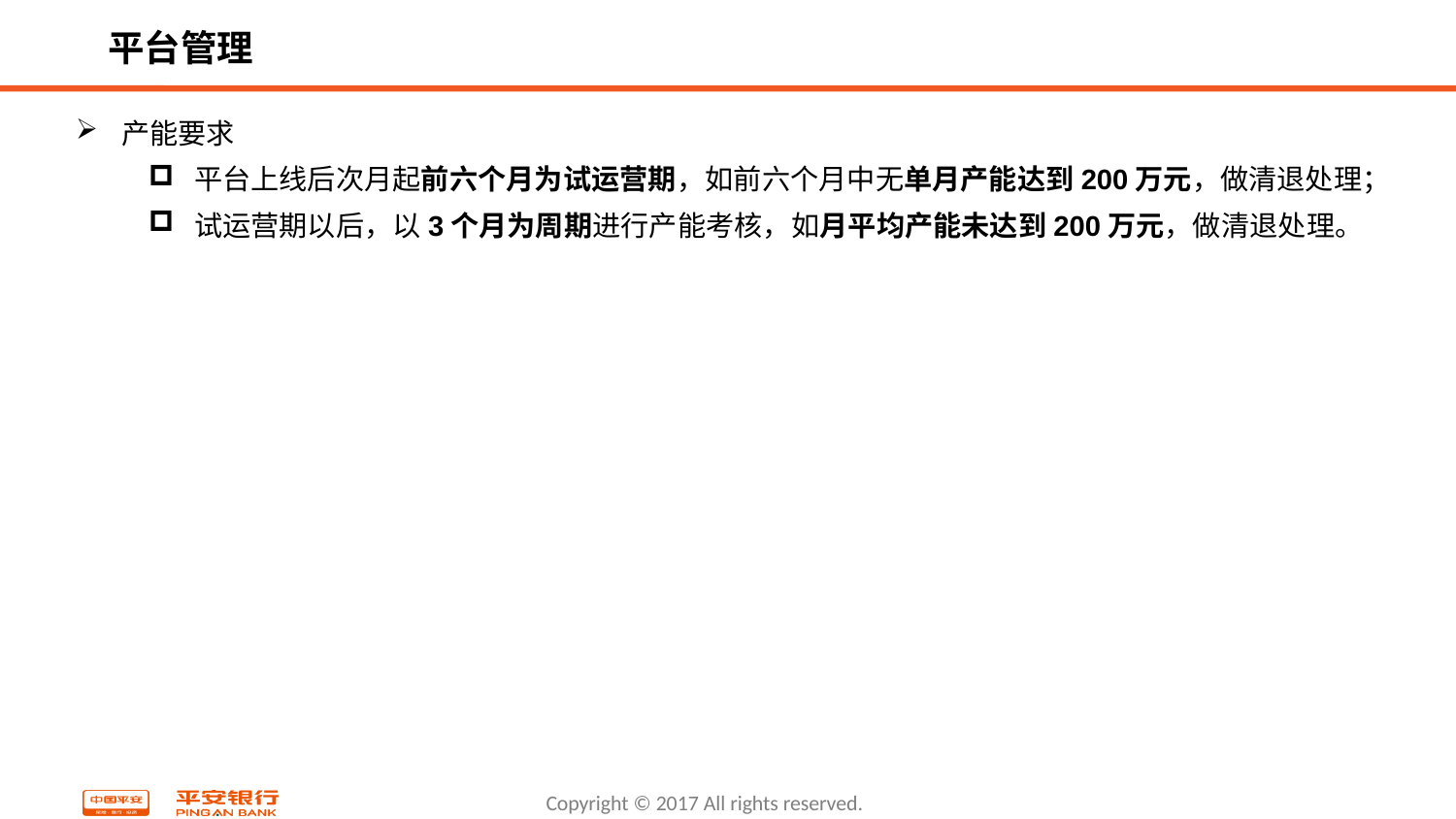

平台管理

产能要求
平台上线后次月起前六个月为试运营期，如前六个月中无单月产能达到200万元，做清退处理；
试运营期以后，以3个月为周期进行产能考核，如月平均产能未达到200万元，做清退处理。